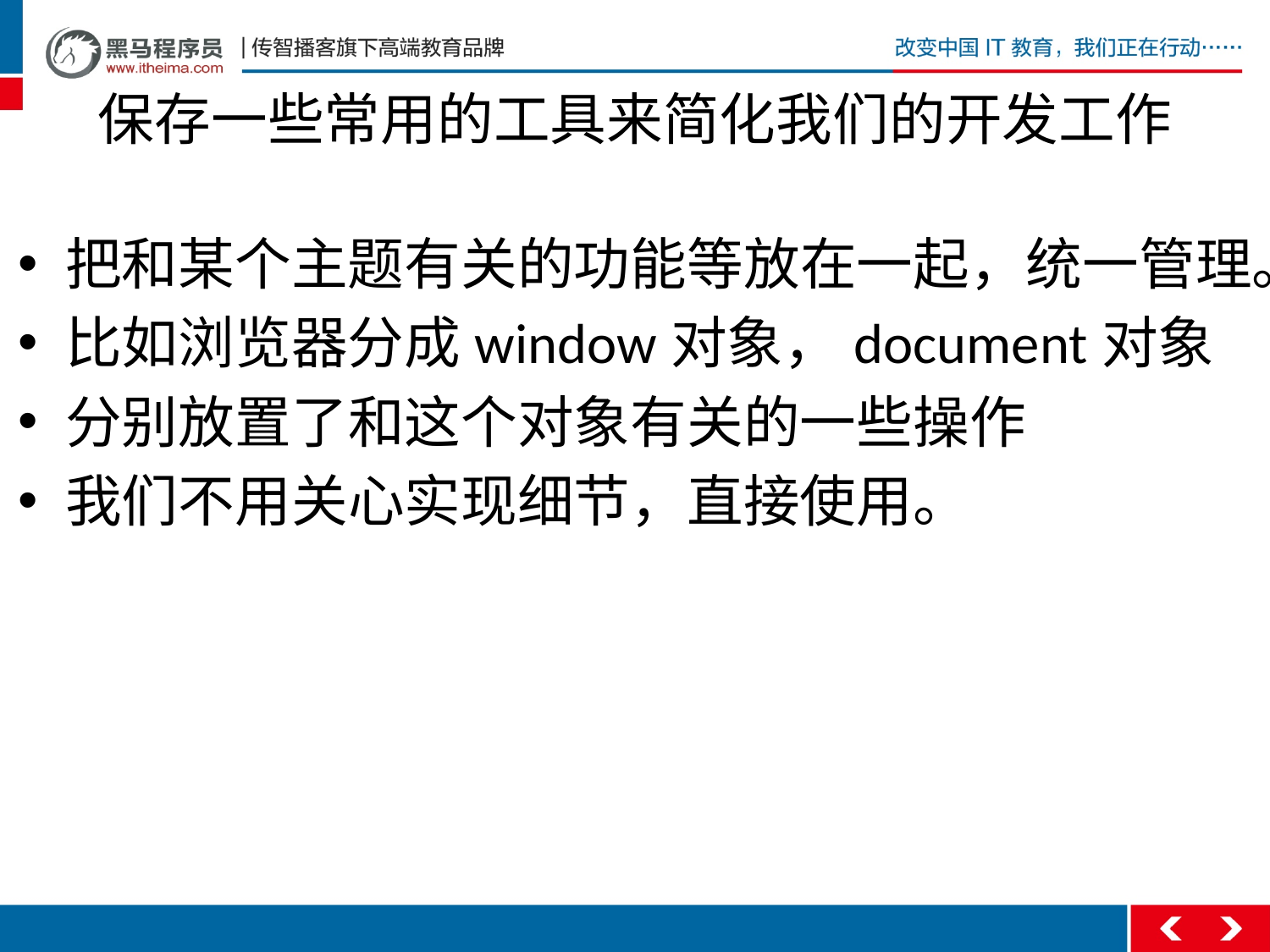

# 保存一些常用的工具来简化我们的开发工作
把和某个主题有关的功能等放在一起，统一管理。
比如浏览器分成window对象，document对象
分别放置了和这个对象有关的一些操作
我们不用关心实现细节，直接使用。